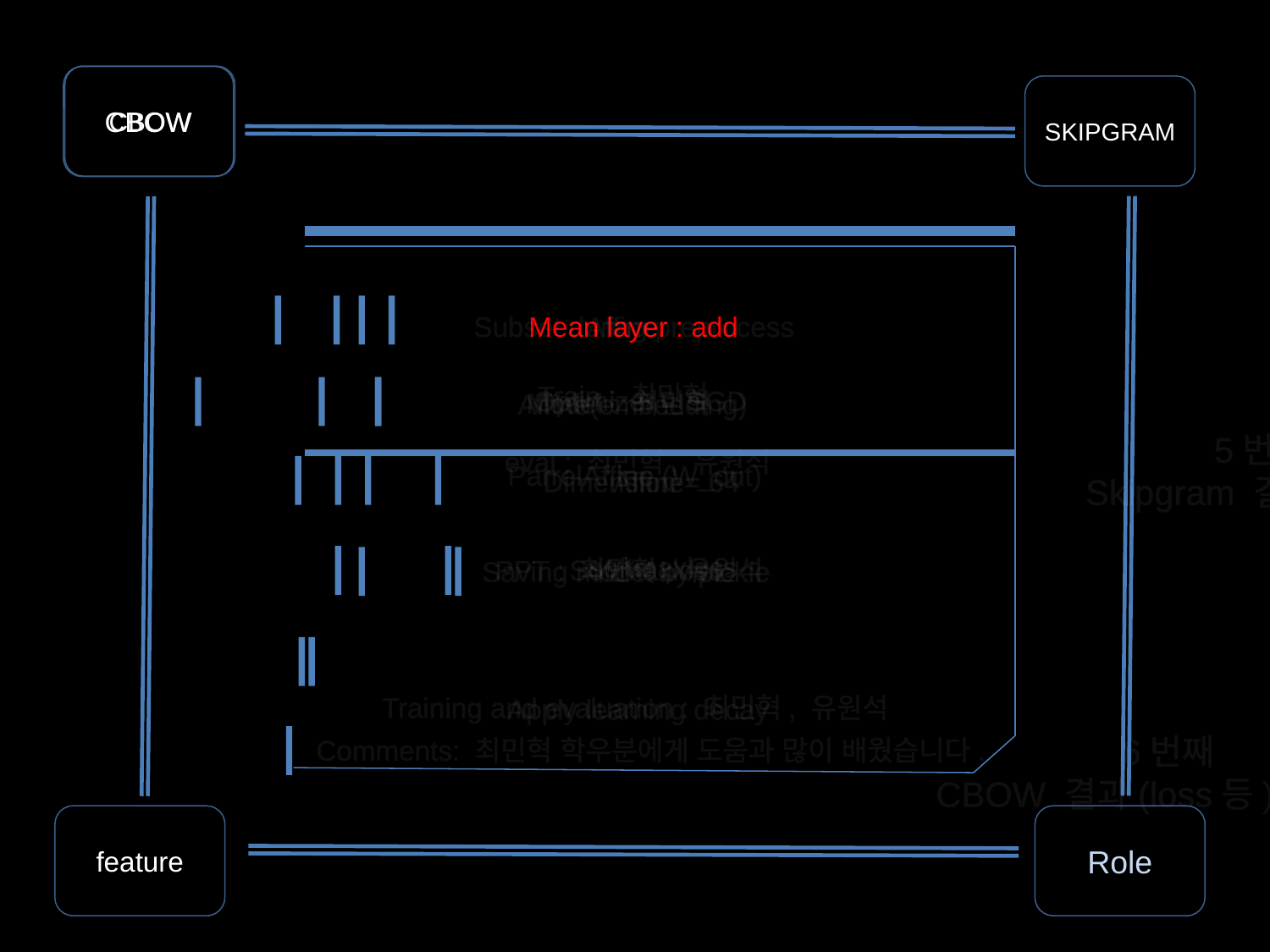

CBOW
CBOW
SKIPGRAM

Subset during preprocess
Mean layer : add
Affine

Train : 최민혁
Optimizer = SGD

Model : 최민혁
Affine(embedding)
5번째
Skipgram 결과 및 도전
eval : 최민혁, 유원석

ParrelAffine (W_out)

Dimension = 64
Affine
softmaxloss
Softmaxloss

PPT : 최민혁, 유원석

Saving model by pickle

Training and evaluation : 최민혁, 유원석
Apply learning decay
6번째
CBOW 결과(loss등) 및 도전

Comments: 최민혁 학우분에게 도움과 많이 배웠습니다.
feature

Role